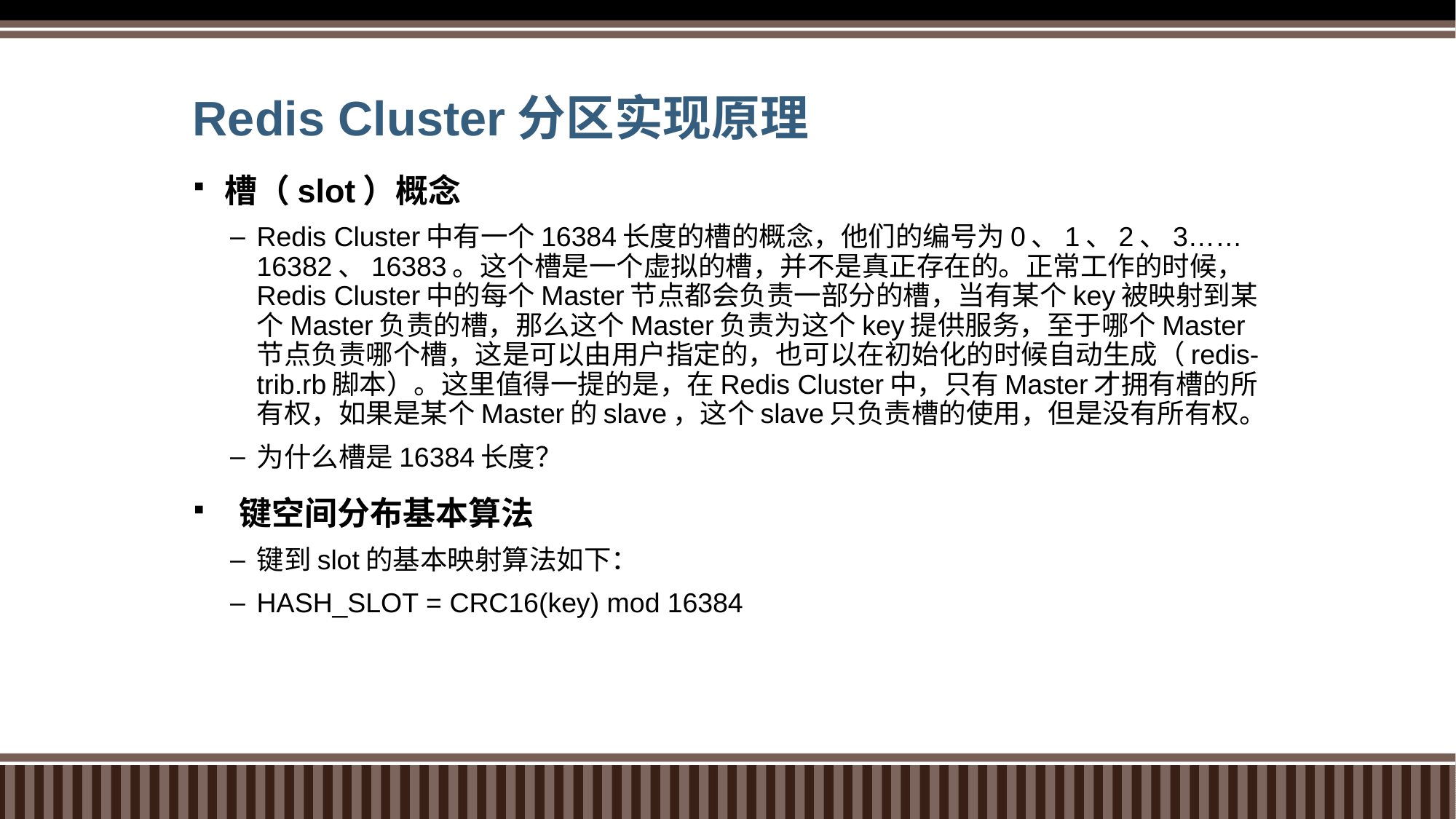

# Redis Cluster分区实现原理
槽（slot）概念
Redis Cluster中有一个16384长度的槽的概念，他们的编号为0、1、2、3……16382、16383。这个槽是一个虚拟的槽，并不是真正存在的。正常工作的时候，Redis Cluster中的每个Master节点都会负责一部分的槽，当有某个key被映射到某个Master负责的槽，那么这个Master负责为这个key提供服务，至于哪个Master节点负责哪个槽，这是可以由用户指定的，也可以在初始化的时候自动生成（redis-trib.rb脚本）。这里值得一提的是，在Redis Cluster中，只有Master才拥有槽的所有权，如果是某个Master的slave，这个slave只负责槽的使用，但是没有所有权。
为什么槽是16384长度？
 键空间分布基本算法
键到slot的基本映射算法如下：
HASH_SLOT = CRC16(key) mod 16384